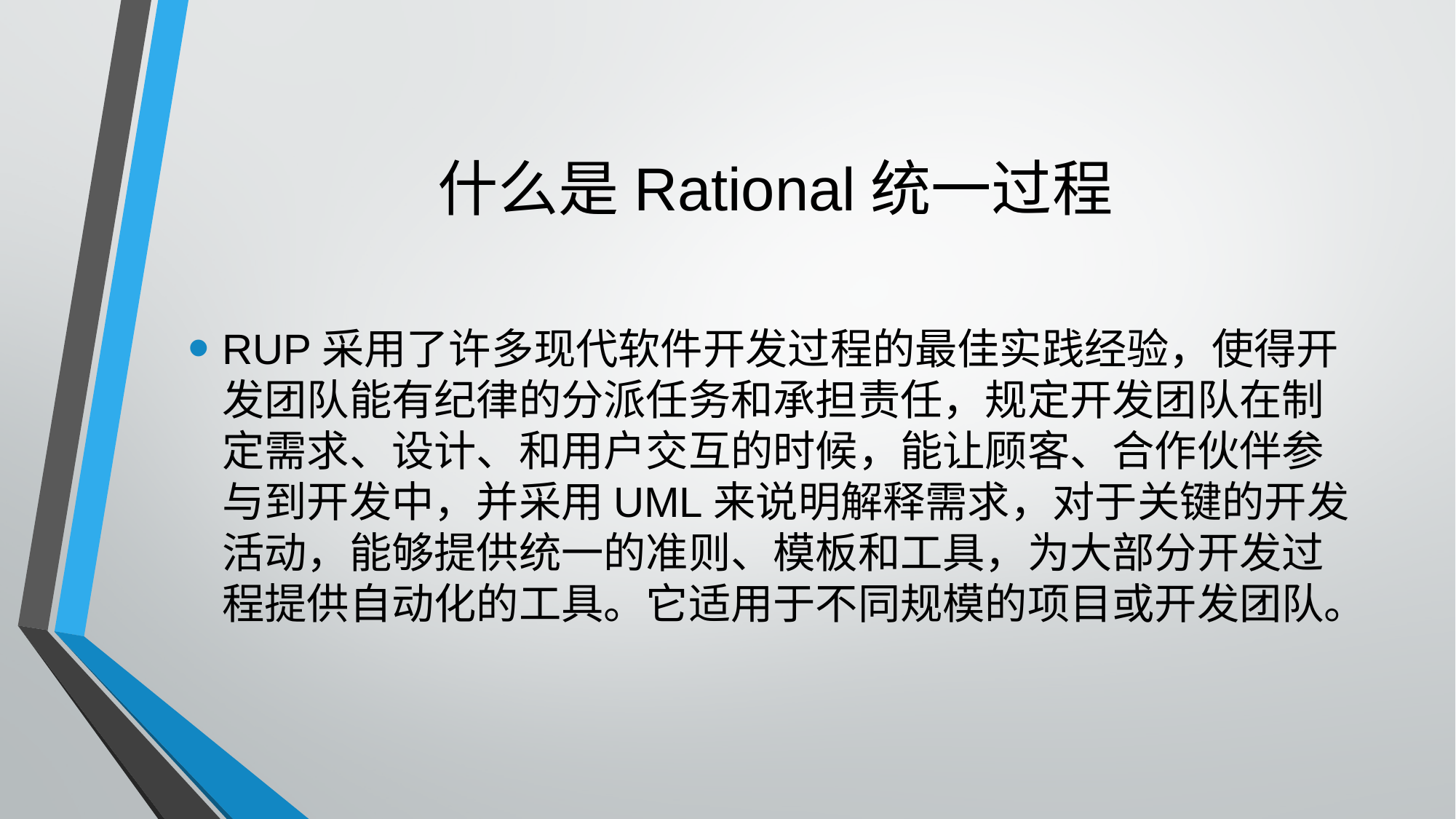

# 什么是Rational统一过程
RUP采用了许多现代软件开发过程的最佳实践经验，使得开发团队能有纪律的分派任务和承担责任，规定开发团队在制定需求、设计、和用户交互的时候，能让顾客、合作伙伴参与到开发中，并采用UML来说明解释需求，对于关键的开发活动，能够提供统一的准则、模板和工具，为大部分开发过程提供自动化的工具。它适用于不同规模的项目或开发团队。